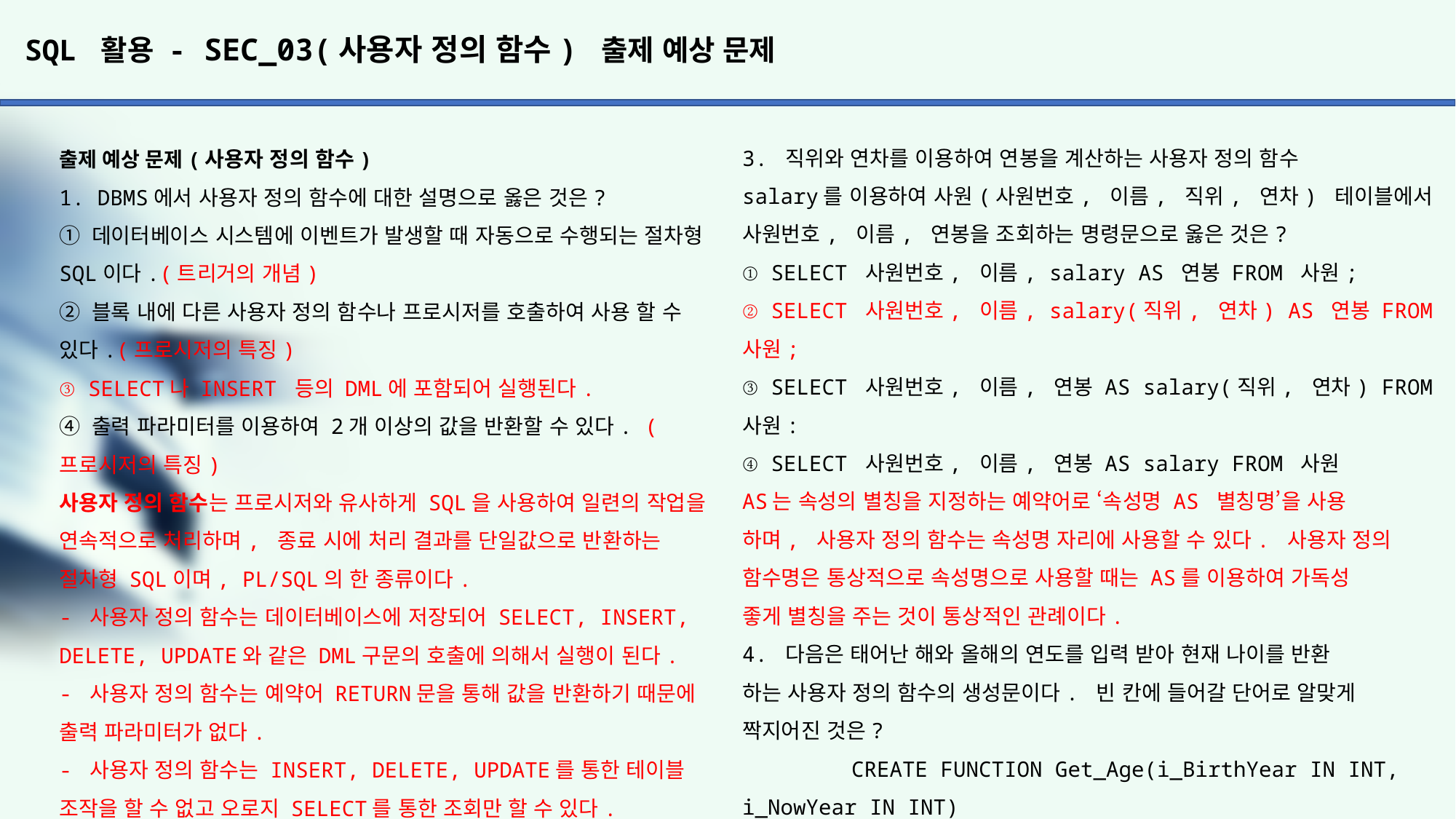

# SQL 활용 - SEC_03(사용자 정의 함수) 출제 예상 문제
3. 직위와 연차를 이용하여 연봉을 계산하는 사용자 정의 함수
salary를 이용하여 사원(사원번호, 이름, 직위, 연차) 테이블에서
사원번호, 이름, 연봉을 조회하는 명령문으로 옳은 것은?
① SELECT 사원번호, 이름, salary AS 연봉 FROM 사원;
② SELECT 사원번호, 이름, salary(직위, 연차) AS 연봉 FROM 사원;
③ SELECT 사원번호, 이름, 연봉 AS salary(직위, 연차) FROM 사원:
④ SELECT 사원번호, 이름, 연봉 AS salary FROM 사원
AS는 속성의 별칭을 지정하는 예약어로 ‘속성명 AS 별칭명’을 사용
하며, 사용자 정의 함수는 속성명 자리에 사용할 수 있다. 사용자 정의
함수명은 통상적으로 속성명으로 사용할 때는 AS를 이용하여 가독성
좋게 별칭을 주는 것이 통상적인 관례이다.
4. 다음은 태어난 해와 올해의 연도를 입력 받아 현재 나이를 반환
하는 사용자 정의 함수의 생성문이다. 빈 칸에 들어갈 단어로 알맞게
짝지어진 것은?
	CREATE FUNCTION Get_Age(i_BirthYear IN INT, i_NowYear IN INT)
	RETURN INT
	IS
		AGE INT;
	(     )
		SET AGE := (i_NowYear – i_BirthYear) + 1;
		(    ) AGE
	END;
① OPEN, EXCEPTION
② OPEN, DECLARE
③ BEGIN, DECLARE
④ BEGIN, RETURN
사용자 정의 함수의 생성문에는 DECLARE, BEGIN, END, RETURN이 반드시
들어가야 한다.
출제 예상 문제(사용자 정의 함수)
1. DBMS에서 사용자 정의 함수에 대한 설명으로 옳은 것은?
① 데이터베이스 시스템에 이벤트가 발생할 때 자동으로 수행되는 절차형 SQL이다.(트리거의 개념)
② 블록 내에 다른 사용자 정의 함수나 프로시저를 호출하여 사용 할 수 있다.(프로시저의 특징)
③ SELECT나 INSERT 등의 DML에 포함되어 실행된다.
④ 출력 파라미터를 이용하여 2개 이상의 값을 반환할 수 있다. (프로시저의 특징)
사용자 정의 함수는 프로시저와 유사하게 SQL을 사용하여 일련의 작업을 연속적으로 처리하며, 종료 시에 처리 결과를 단일값으로 반환하는 절차형 SQL이며, PL/SQL의 한 종류이다.
- 사용자 정의 함수는 데이터베이스에 저장되어 SELECT, INSERT,
DELETE, UPDATE와 같은 DML구문의 호출에 의해서 실행이 된다.
- 사용자 정의 함수는 예약어 RETURN문을 통해 값을 반환하기 때문에 출력 파라미터가 없다.
- 사용자 정의 함수는 INSERT, DELETE, UPDATE를 통한 테이블 조작을 할 수 없고 오로지 SELECT를 통한 조회만 할 수 있다.
- 사용자 정의 함수는 프로시저를 호출하여 사용할 수 없다.
- 사용자 정의 함수는 SUM(), AVG() 등의 내장 함수처럼 DML 문 에서 반환값을 활용하기 위한 용도로 사용된다.
2. 프로시저와 사용자 정의 함수에 대한 설명으로 옳지 않은 것은?
① 프로시저와 사용자 정의 함수는 파라미터를 통해 값을 전달 받거나 반환할 수 있다.
② 프로시저와 사용자 정의 함수는 절차형 SQL로서 단일 SQL 문장 으로는 처리할 수 없는 연속적인 작업들을 수행하는데 도움을 준다.
③ 프로시저는 블록 내에 테이블을 조작하기 위해 SELECT, INSERT, DELETE 등 다양한 DML을 사용할 수 있지만, 사용자 정의 함수는 SELECT만 사용할 수 있다.
④ 별도로 실행하지 않고 DML에 포함하여 실행하는 방법을 사용 하는 것은 사용자 정의 함수이다.
프로시저의 파라미터 옵션에는 IN, OUT, INOUT이 있지만, 사용자 정의 함수에는 IN만 존재하고 출력 파라미터가 없다.
프로시저와 사용자 정의 함수의 차이점
프로시저
반환값 : 없거나 1개 이상 가능, 파라미터 : 입, 출력 가능,
사용 가능 명령문 : DML, DCL문, 호출 : 프로시저, 사용자 정의 함수, 사용 방법 : 실행문(EXECUTE, EXEC, CALL)
사용자 정의 함수
반환값 : RETURN 문 이용하여 오로지 단일 값 반환,
파라미터 : 입력만 가능, 사용 가능 명령문 : SELECT
호출 : 사용자 정의 함수
사용 방법 : DML문에 포함